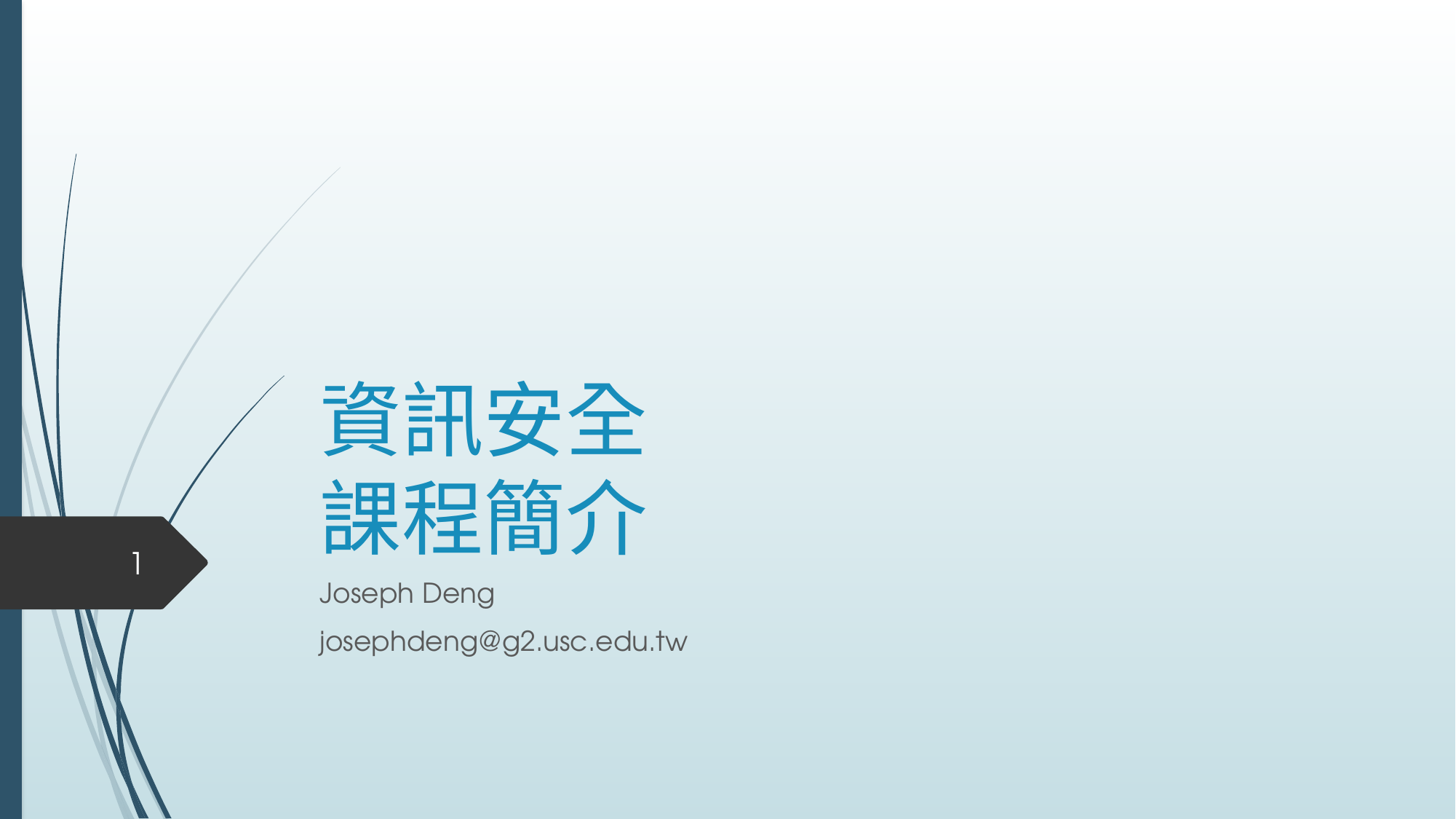

# 資訊安全 課程簡介
1
Joseph Deng
josephdeng@g2.usc.edu.tw